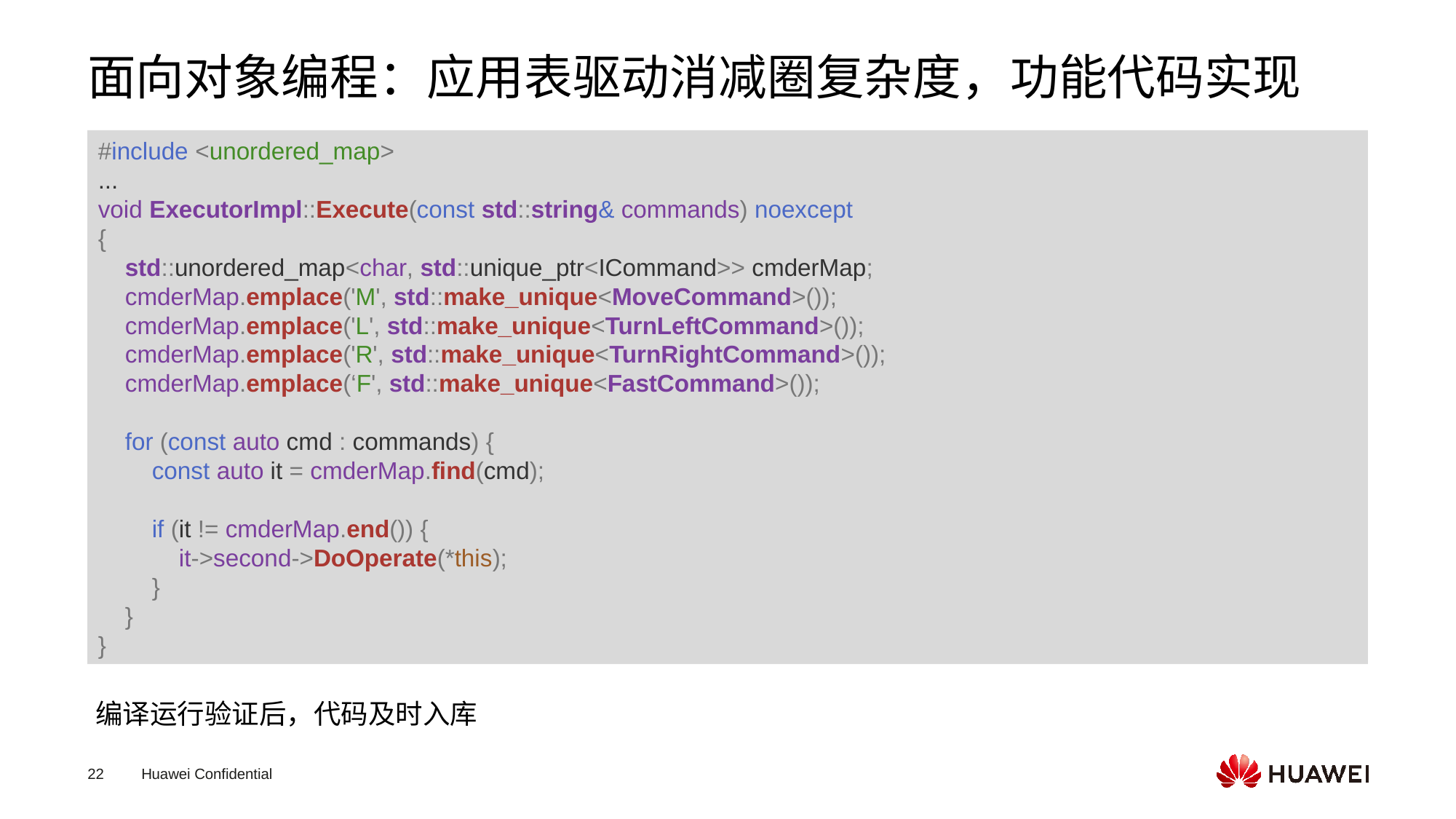

# 面向对象编程：应用表驱动消减圈复杂度，功能代码实现
#include <unordered_map>
...
void ExecutorImpl::Execute(const std::string& commands) noexcept
{
    std::unordered_map<char, std::unique_ptr<ICommand>> cmderMap;
    cmderMap.emplace('M', std::make_unique<MoveCommand>());
    cmderMap.emplace('L', std::make_unique<TurnLeftCommand>());
    cmderMap.emplace('R', std::make_unique<TurnRightCommand>());
    cmderMap.emplace(‘F', std::make_unique<FastCommand>());
    for (const auto cmd : commands) {
        const auto it = cmderMap.find(cmd);

        if (it != cmderMap.end()) {
            it->second->DoOperate(*this);
        }
    }
}
编译运行验证后，代码及时入库